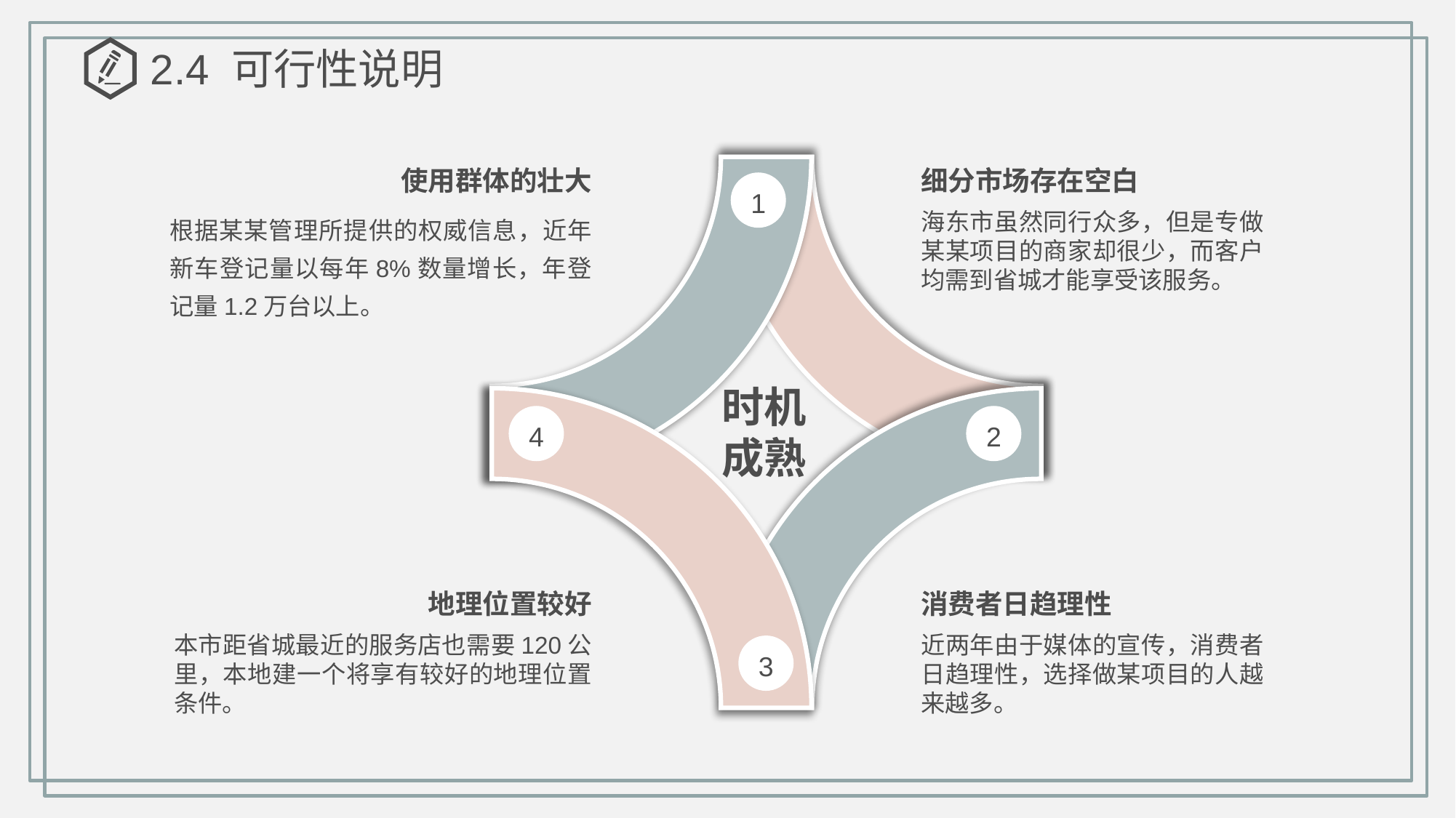

2.4 可行性说明

使用群体的壮大
细分市场存在空白
1
根据某某管理所提供的权威信息，近年新车登记量以每年8%数量增长，年登记量1.2万台以上。
海东市虽然同行众多，但是专做某某项目的商家却很少，而客户均需到省城才能享受该服务。
时机成熟

4
2
地理位置较好
消费者日趋理性
本市距省城最近的服务店也需要120公里，本地建一个将享有较好的地理位置条件。
近两年由于媒体的宣传，消费者日趋理性，选择做某项目的人越来越多。
3